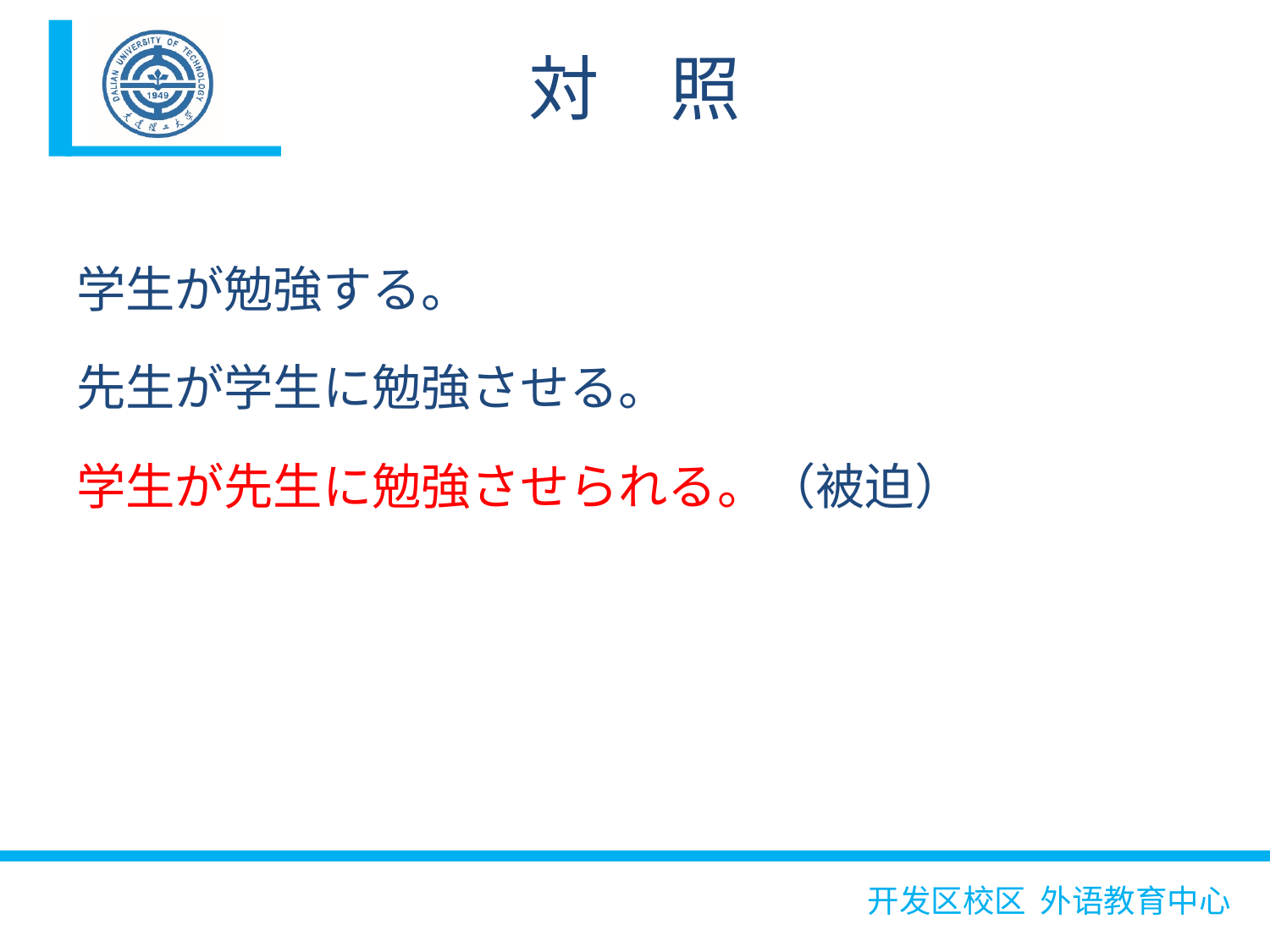

対　照
学生が勉強する。
先生が学生に勉強させる。
学生が先生に勉強させられる。（被迫）